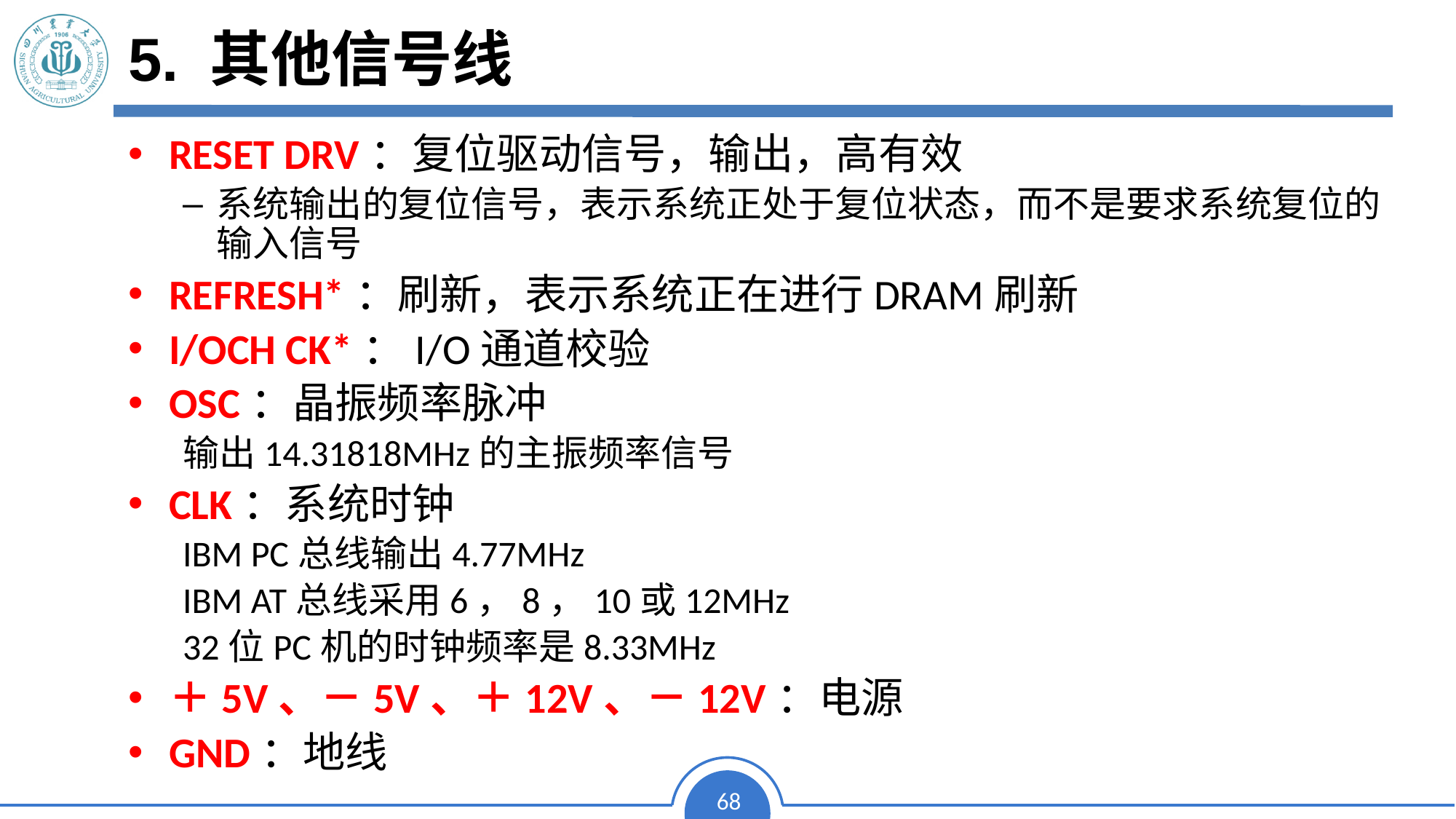

# 5. 其他信号线
5. 其他信号线
RESET DRV：复位驱动信号，输出，高有效
系统输出的复位信号，表示系统正处于复位状态，而不是要求系统复位的输入信号
REFRESH*：刷新，表示系统正在进行DRAM刷新
I/OCH CK*：I/O通道校验
OSC：晶振频率脉冲
输出14.31818MHz的主振频率信号
CLK：系统时钟
IBM PC总线输出4.77MHz
IBM AT总线采用6，8，10或12MHz
32位PC机的时钟频率是8.33MHz
＋5V、－5V、＋12V、－12V：电源
GND：地线